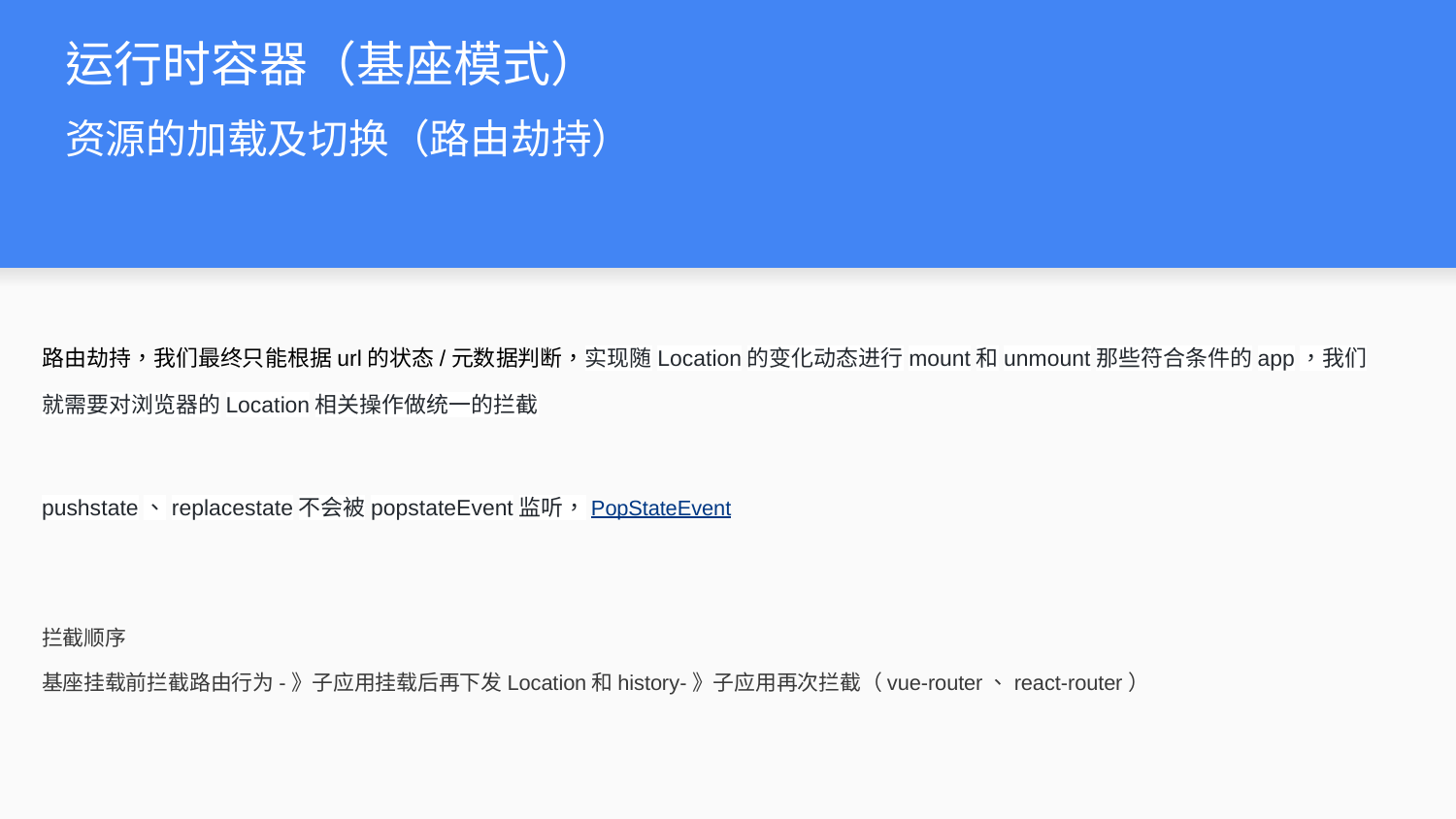

运行时容器（基座模式）
# 资源的加载及切换（路由劫持）
路由劫持，我们最终只能根据url的状态/元数据判断，实现随Location的变化动态进行mount和unmount那些符合条件的app，我们就需要对浏览器的Location相关操作做统一的拦截

pushstate、replacestate不会被popstateEvent监听，PopStateEvent

拦截顺序
基座挂载前拦截路由行为-》子应用挂载后再下发Location和history-》子应用再次拦截（vue-router、react-router）